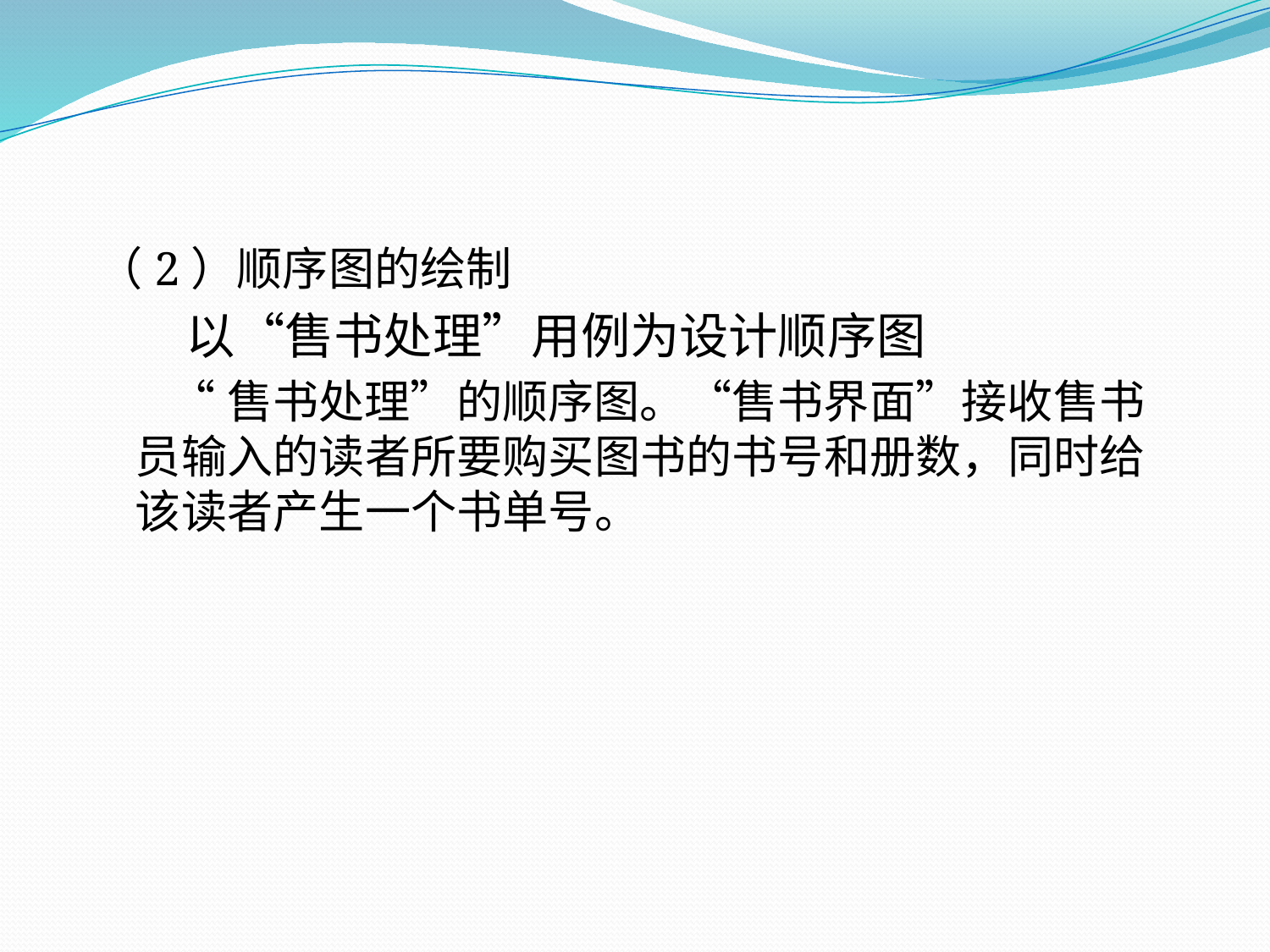

（2）顺序图的绘制
       以“售书处理”用例为设计顺序图
       “售书处理”的顺序图。“售书界面”接收售书员输入的读者所要购买图书的书号和册数，同时给该读者产生一个书单号。